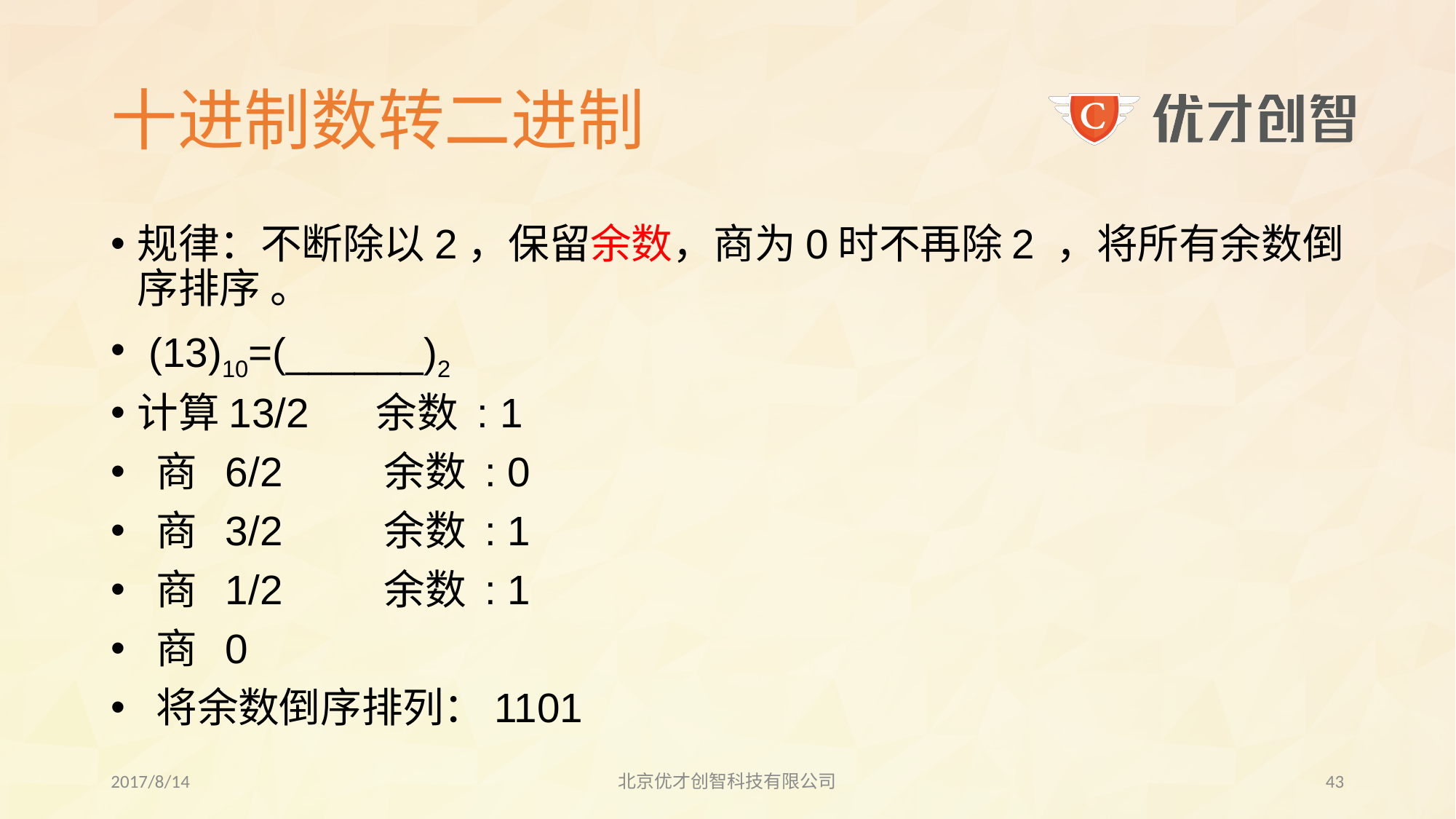

# 十进制数转二进制
规律：不断除以2，保留余数，商为0时不再除2 ，将所有余数倒序排序 。
 (13)10=(______)2
计算13/2     余数 : 1
 商  6/2        余数 : 0
 商  3/2        余数 : 1
 商  1/2        余数 : 1
 商  0
 将余数倒序排列：1101

2017/8/14
北京优才创智科技有限公司
43